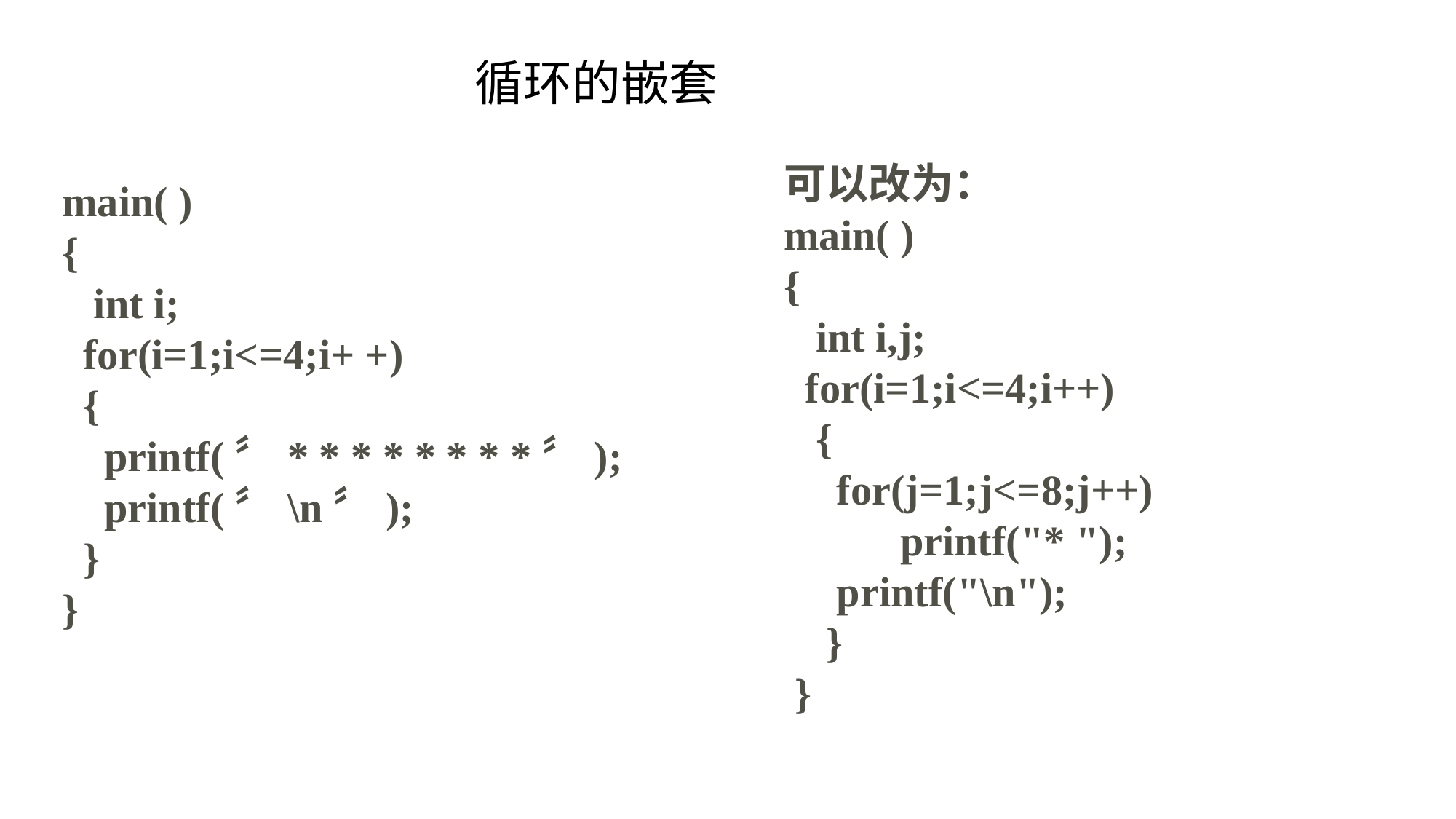

# 循环的嵌套
可以改为：
main( )
{
   int i,j;
  for(i=1;i<=4;i++)
   {
     for(j=1;j<=8;j++)
           printf("* ");
     printf("\n");
    }
 }
main( )
{
   int i;
  for(i=1;i<=4;i+ +)
  {
    printf(〞* * * * * * * *〞);
    printf(〞\n〞);
  }
}